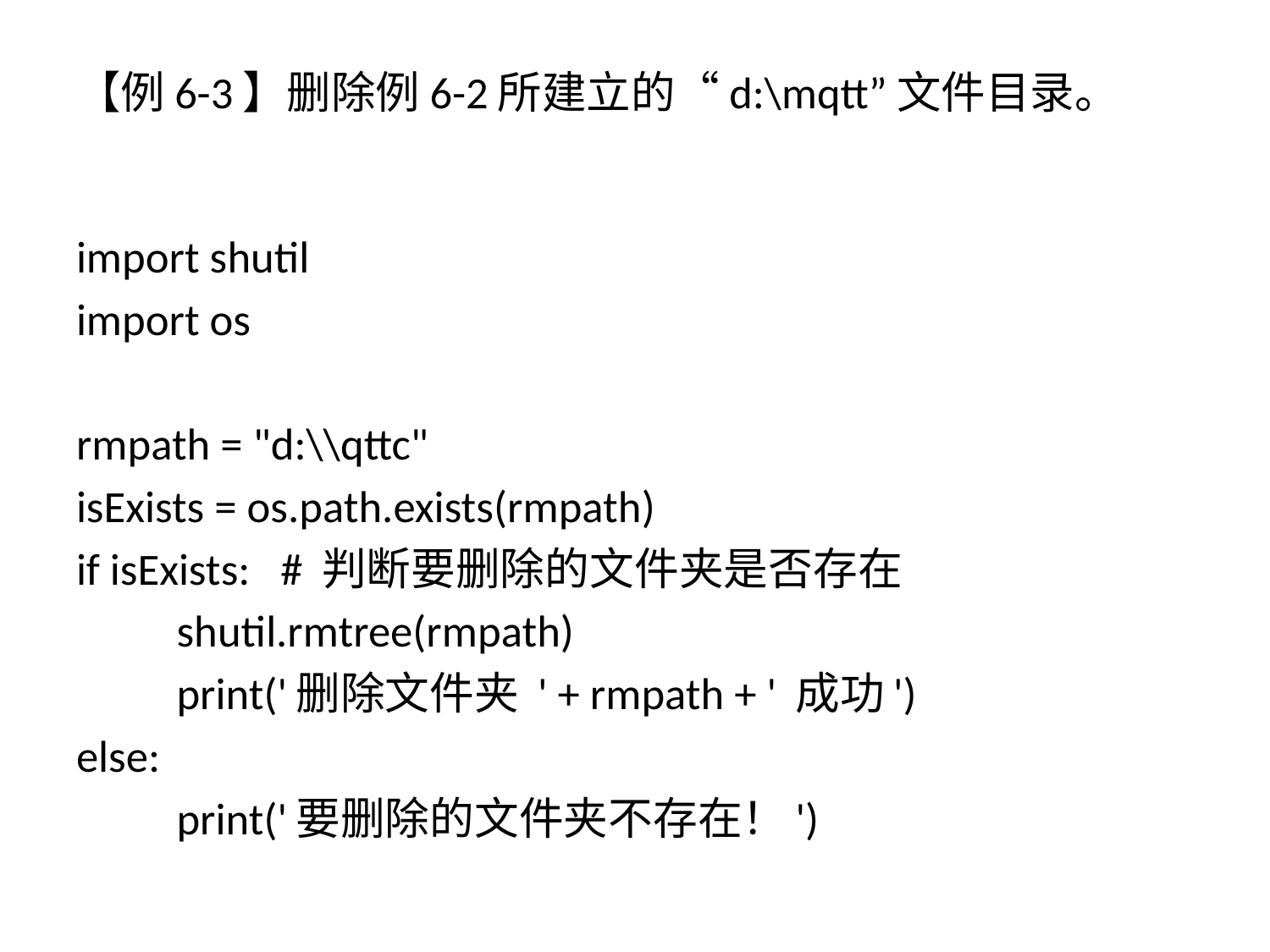

# 【例6-3】删除例6-2所建立的“d:\mqtt”文件目录。
import shutil
import os

rmpath = "d:\\qttc"
isExists = os.path.exists(rmpath)
if isExists:   # 判断要删除的文件夹是否存在
	shutil.rmtree(rmpath)
	print('删除文件夹 ' + rmpath + ' 成功')
else:
	print('要删除的文件夹不存在！')